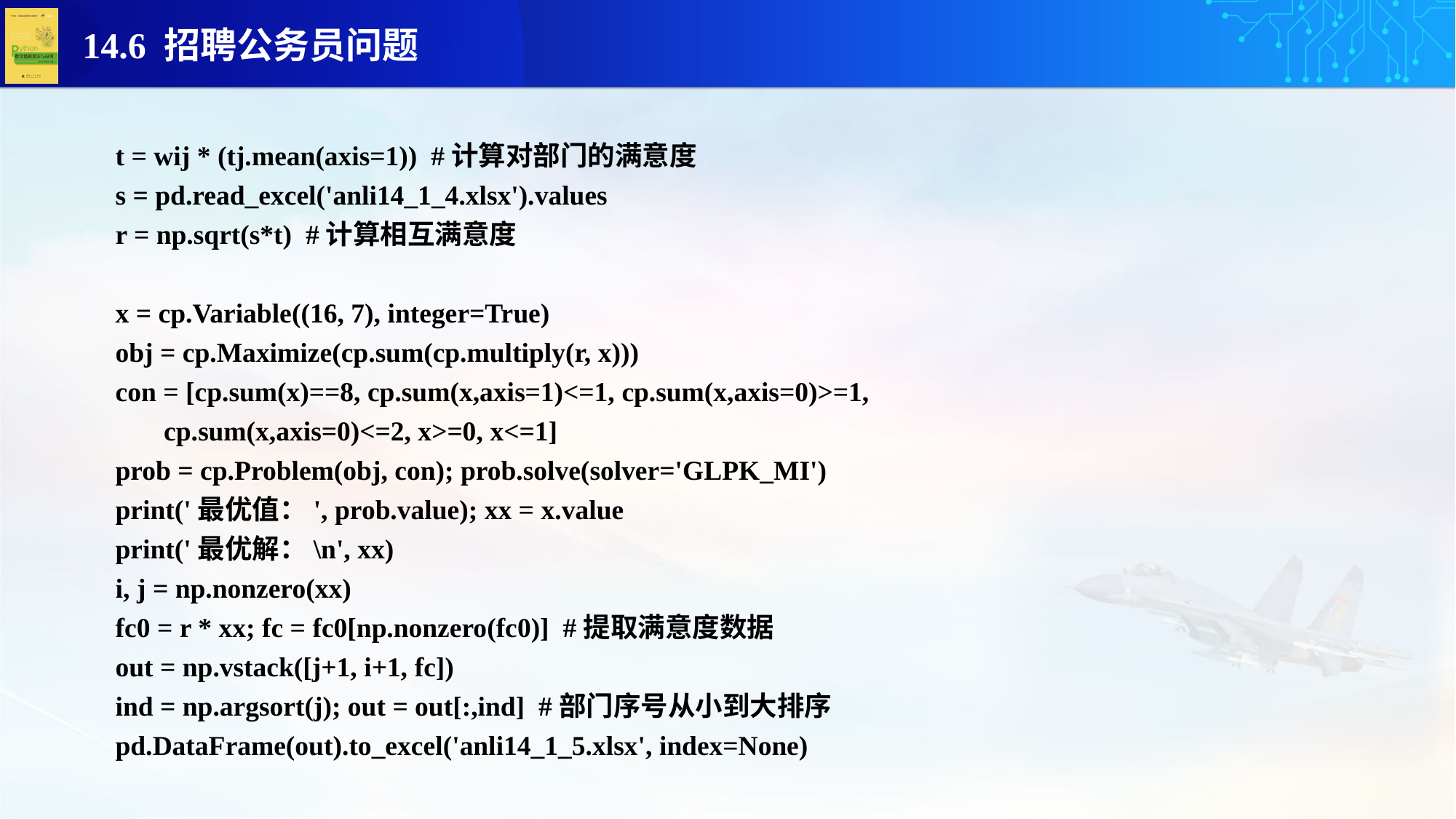

t = wij * (tj.mean(axis=1))  #计算对部门的满意度
s = pd.read_excel('anli14_1_4.xlsx').values
r = np.sqrt(s*t)  #计算相互满意度

x = cp.Variable((16, 7), integer=True)
obj = cp.Maximize(cp.sum(cp.multiply(r, x)))
con = [cp.sum(x)==8, cp.sum(x,axis=1)<=1, cp.sum(x,axis=0)>=1,
       cp.sum(x,axis=0)<=2, x>=0, x<=1]
prob = cp.Problem(obj, con); prob.solve(solver='GLPK_MI')
print('最优值：', prob.value); xx = x.value
print('最优解：\n', xx)
i, j = np.nonzero(xx)
fc0 = r * xx; fc = fc0[np.nonzero(fc0)]  #提取满意度数据
out = np.vstack([j+1, i+1, fc])
ind = np.argsort(j); out = out[:,ind]  #部门序号从小到大排序
pd.DataFrame(out).to_excel('anli14_1_5.xlsx', index=None)